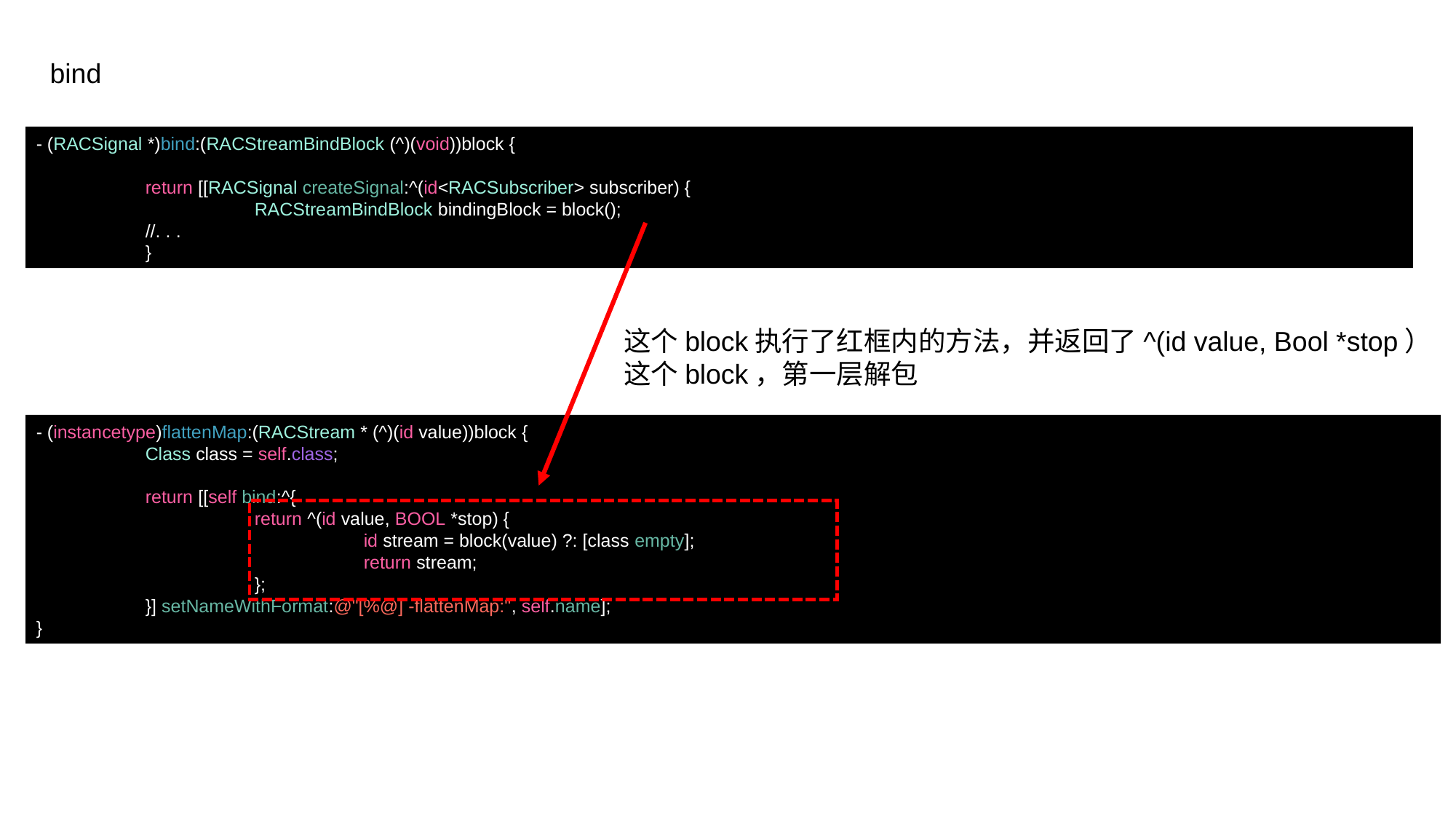

bind
- (RACSignal *)bind:(RACStreamBindBlock (^)(void))block {

	return [[RACSignal createSignal:^(id<RACSubscriber> subscriber) {
		RACStreamBindBlock bindingBlock = block();
	//. . .
	}
这个block执行了红框内的方法，并返回了^(id value, Bool *stop）
这个block，第一层解包
- (instancetype)flattenMap:(RACStream * (^)(id value))block {
	Class class = self.class;

	return [[self bind:^{
		return ^(id value, BOOL *stop) {
			id stream = block(value) ?: [class empty];
			return stream;
		};
	}] setNameWithFormat:@"[%@] -flattenMap:", self.name];
}